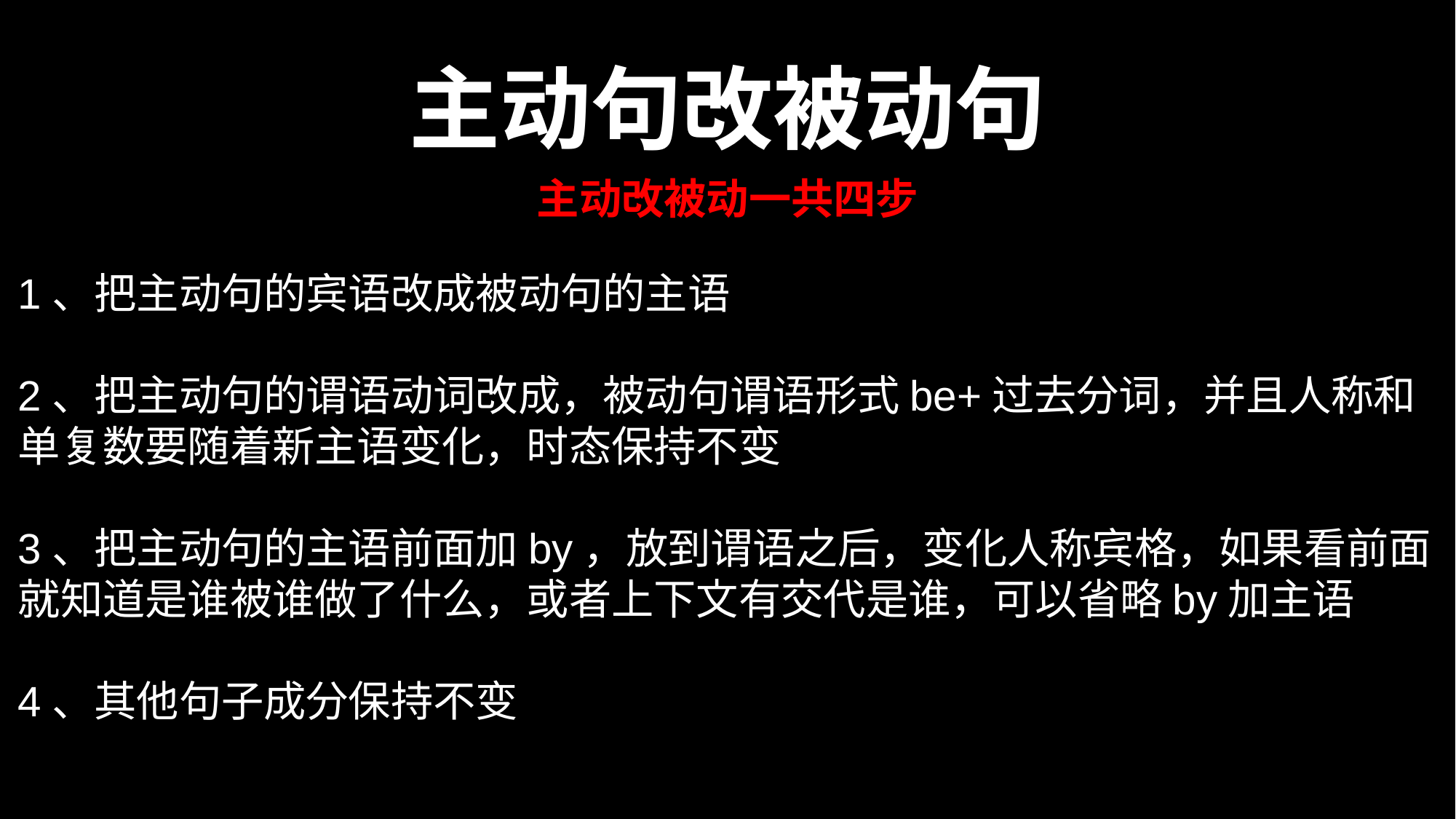

主动句改被动句
主动改被动一共四步
1、把主动句的宾语改成被动句的主语

2、把主动句的谓语动词改成，被动句谓语形式be+过去分词，并且人称和单复数要随着新主语变化，时态保持不变

3、把主动句的主语前面加by，放到谓语之后，变化人称宾格，如果看前面就知道是谁被谁做了什么，或者上下文有交代是谁，可以省略by加主语

4、其他句子成分保持不变